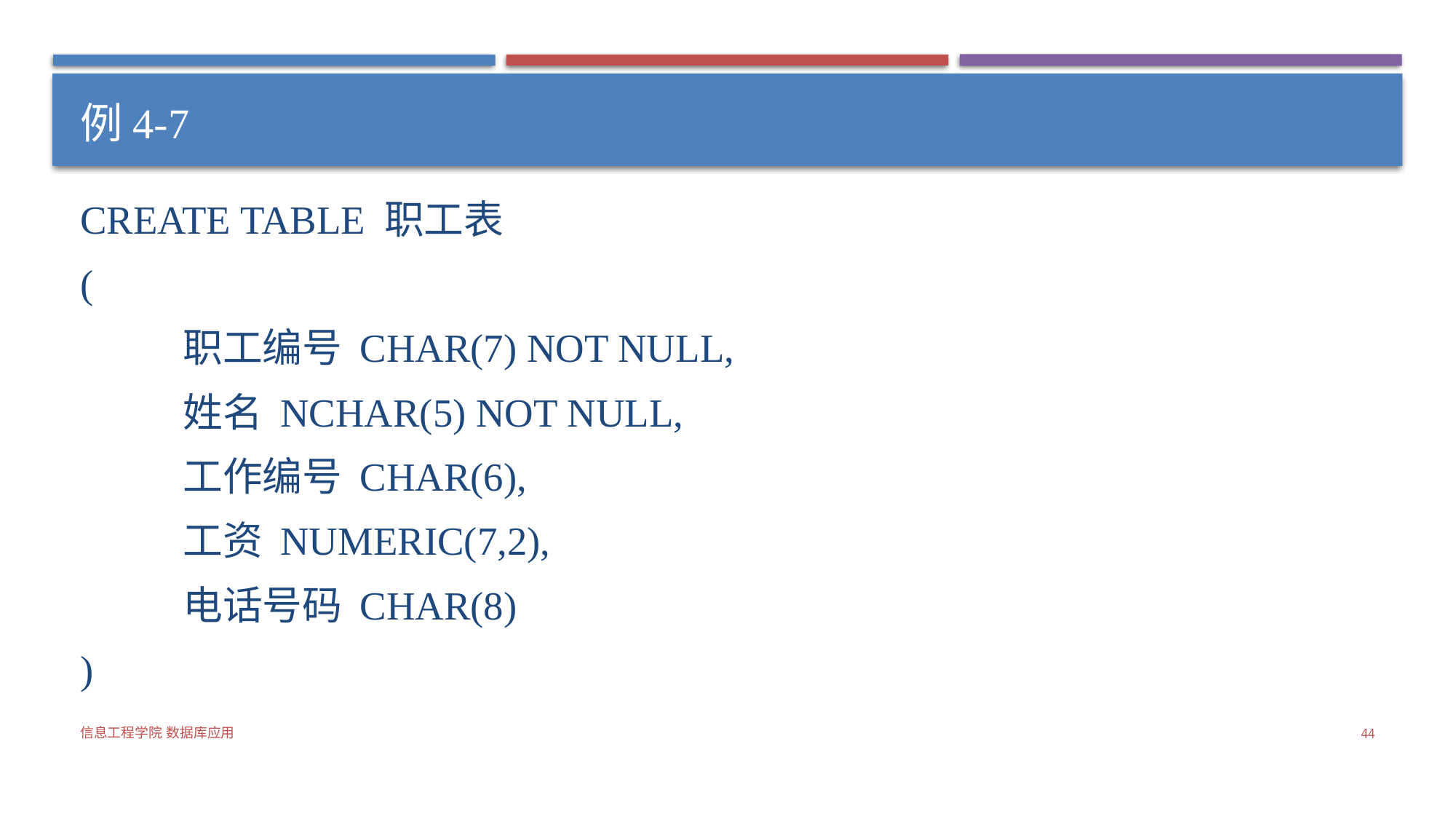

# 例4-7
CREATE TABLE 职工表
(
	职工编号 CHAR(7) NOT NULL,
	姓名 NCHAR(5) NOT NULL,
	工作编号 CHAR(6),
	工资 NUMERIC(7,2),
	电话号码 CHAR(8)
)
信息工程学院 数据库应用
44